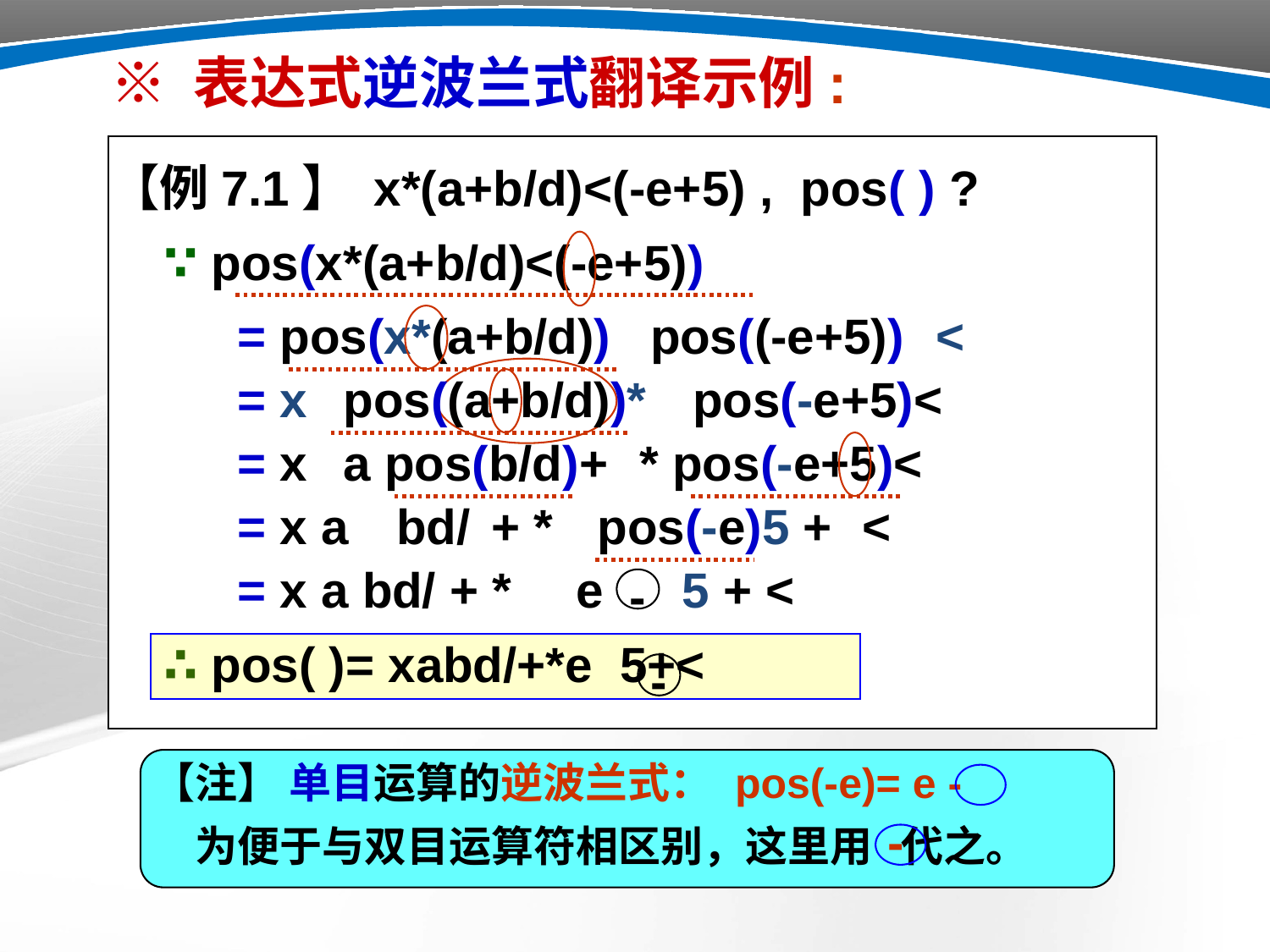

※ 表达式逆波兰式翻译示例:

【例7.1】 x*(a+b/d)<(-e+5) ,  pos( ) ?
∵ pos(x*(a+b/d)<(-e+5))

= pos(x*(a+b/d))

pos((-e+5))
<

= x
pos((a+b/d))*

pos(-e+5)<
= x
a pos(b/d)+
* pos(-e+5)<

= x a
bd/
+ *
pos(-e)5 +
<
= x a bd/ + *
e
-

5 + <
∴ pos( )= xabd/+*e  5+<
-

【注】 单目运算的逆波兰式：
pos(-e)= e -

-

为便于与双目运算符相区别，这里用   代之。